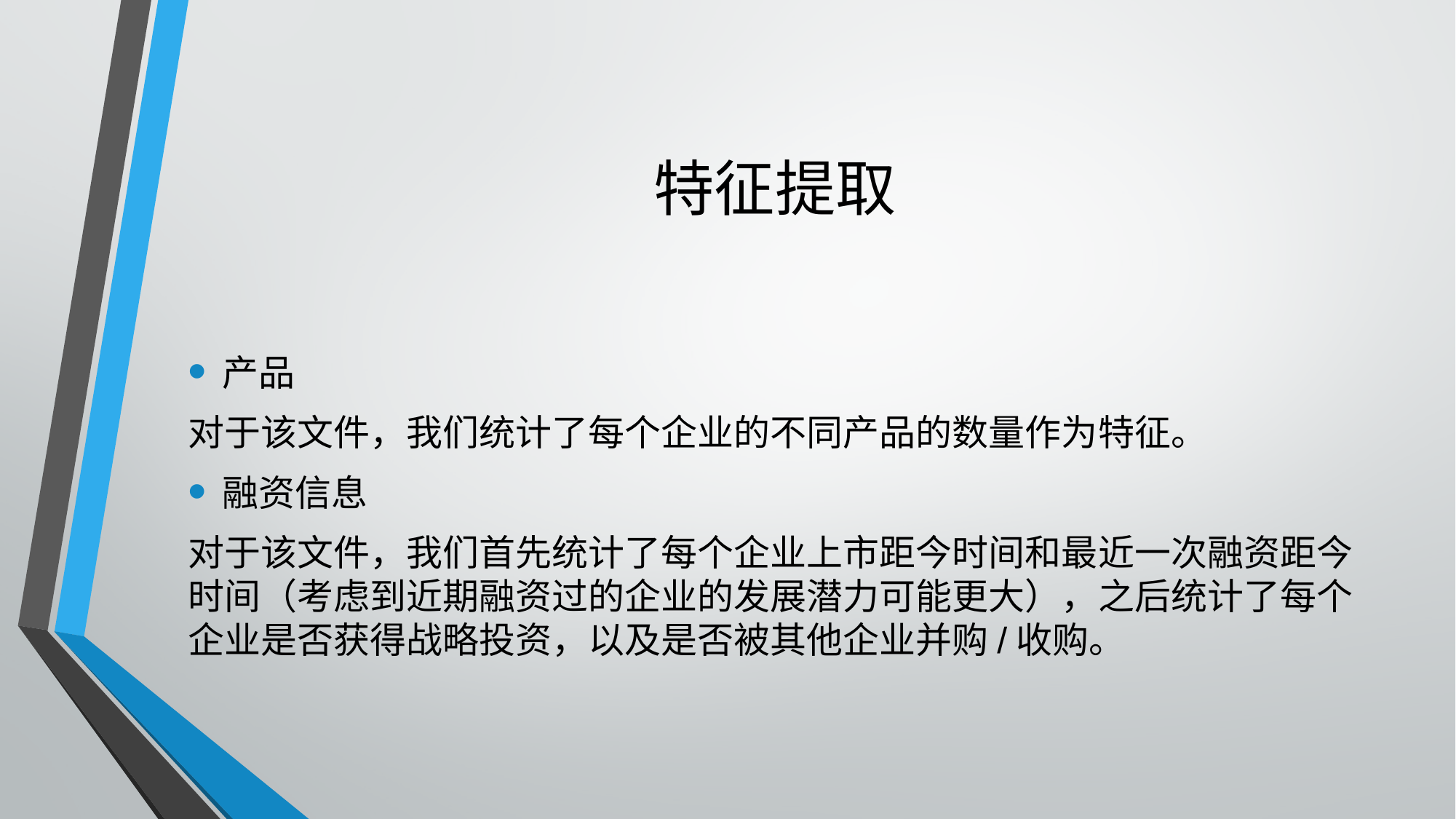

# 特征提取
产品
对于该文件，我们统计了每个企业的不同产品的数量作为特征。
融资信息
对于该文件，我们首先统计了每个企业上市距今时间和最近一次融资距今时间（考虑到近期融资过的企业的发展潜力可能更大），之后统计了每个企业是否获得战略投资，以及是否被其他企业并购/收购。